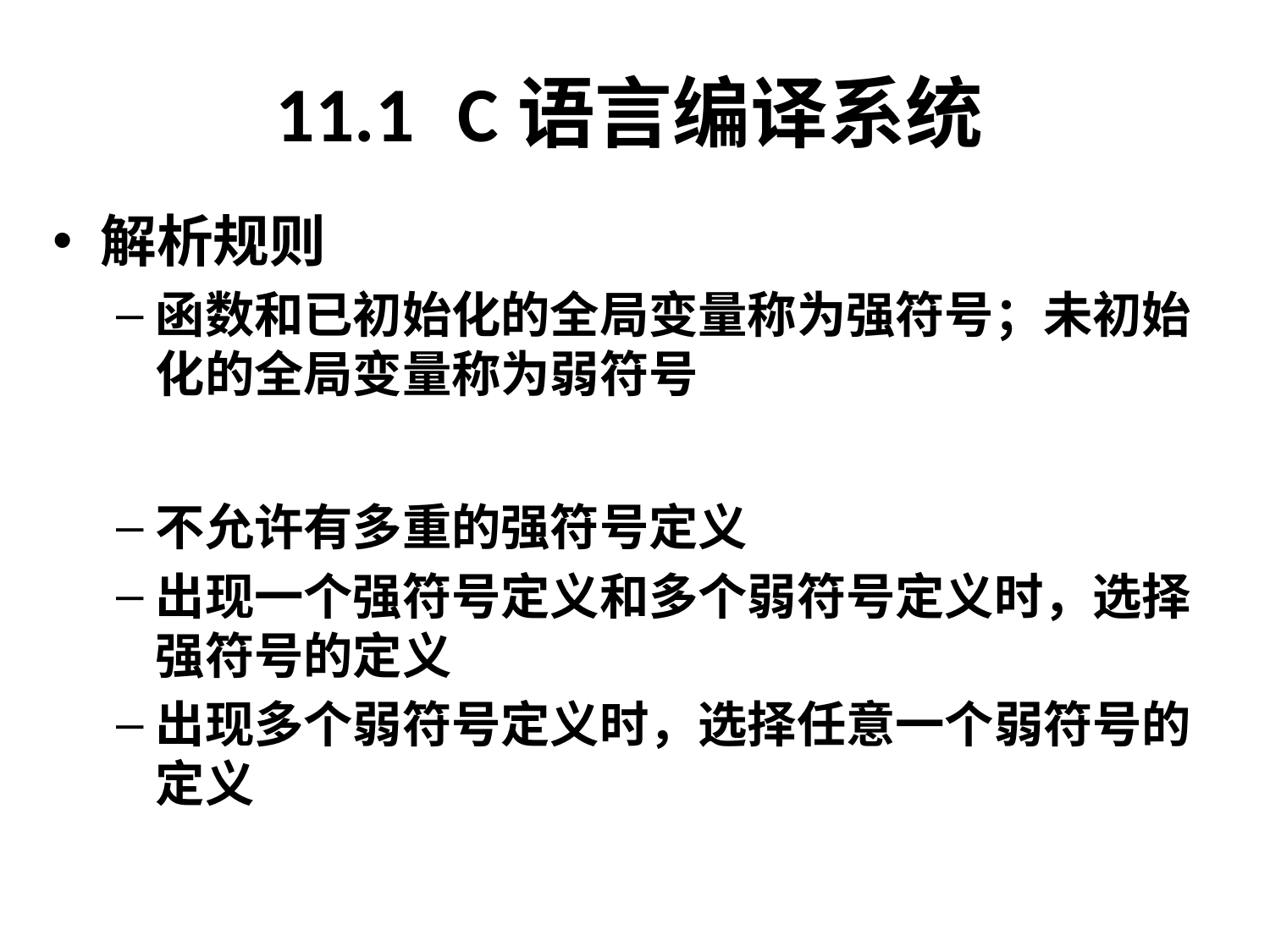

# 11.1  C语言编译系统
解析规则
函数和已初始化的全局变量称为强符号；未初始化的全局变量称为弱符号

不允许有多重的强符号定义
出现一个强符号定义和多个弱符号定义时，选择强符号的定义
出现多个弱符号定义时，选择任意一个弱符号的定义